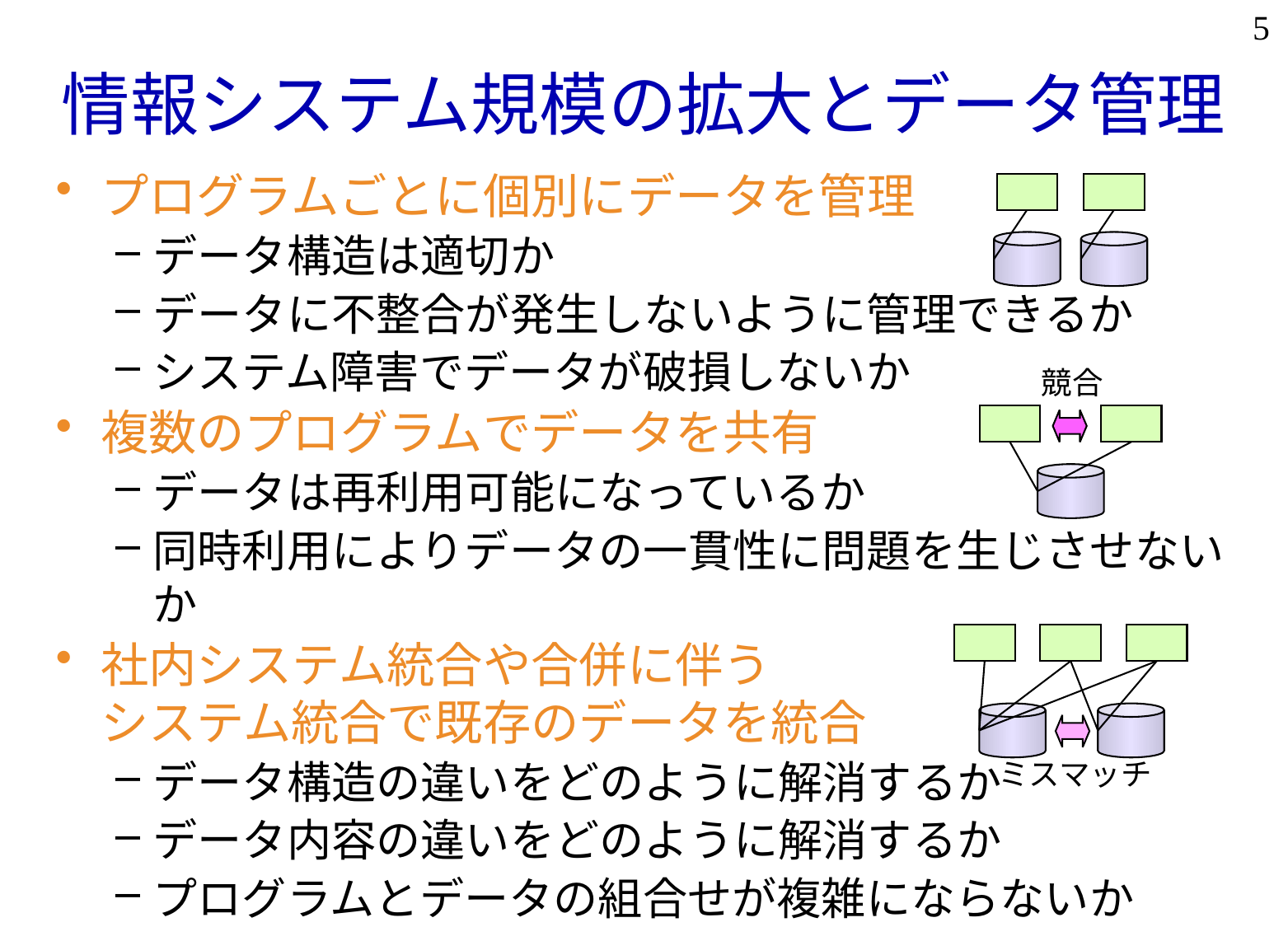

5
# 情報システム規模の拡大とデータ管理
プログラムごとに個別にデータを管理
データ構造は適切か
データに不整合が発生しないように管理できるか
システム障害でデータが破損しないか
複数のプログラムでデータを共有
データは再利用可能になっているか
同時利用によりデータの一貫性に問題を生じさせないか
社内システム統合や合併に伴う
システム統合で既存のデータを統合
データ構造の違いをどのように解消するか
データ内容の違いをどのように解消するか
プログラムとデータの組合せが複雑にならないか

競合

ミスマッチ